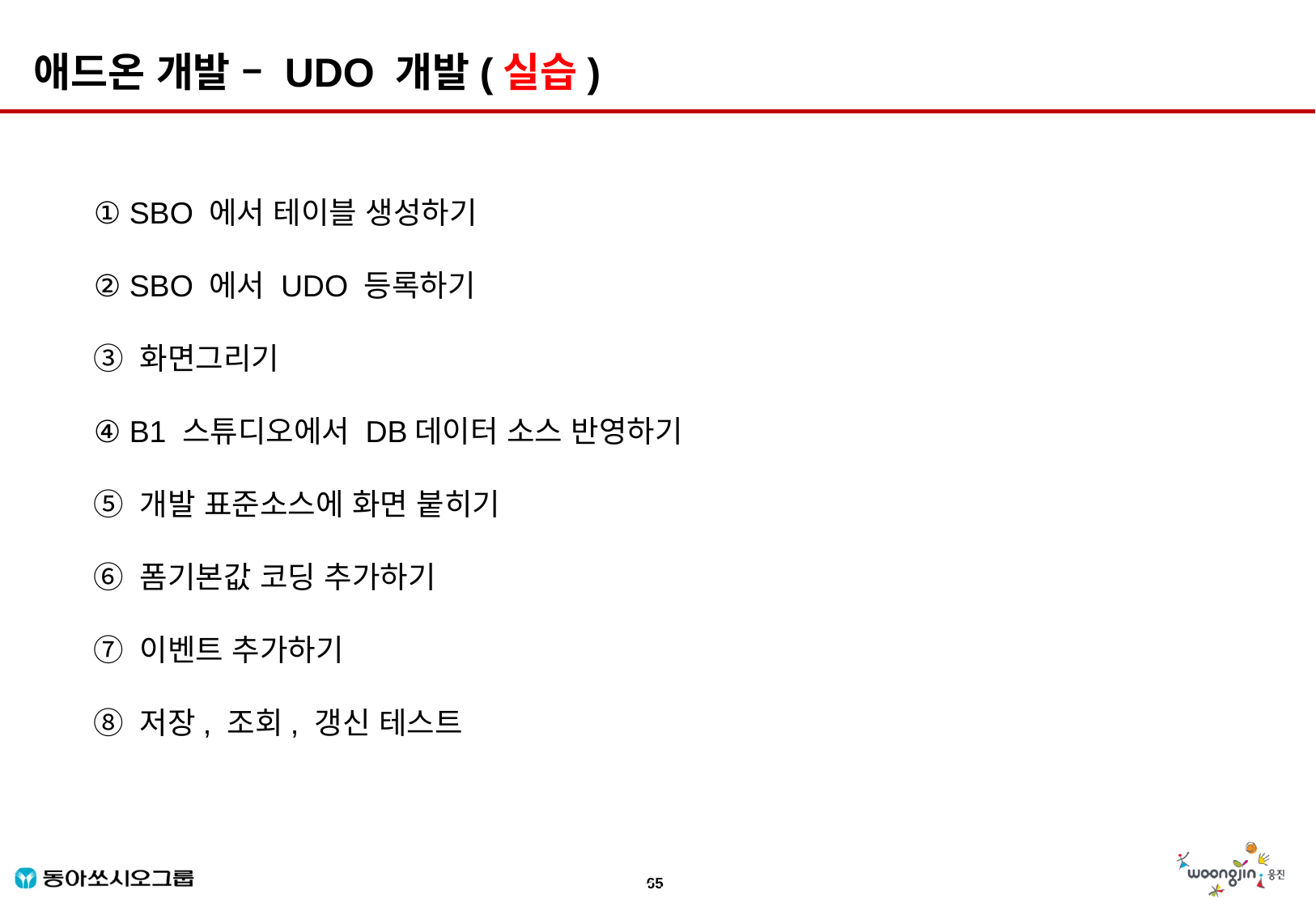

애드온 개발 – UDO 개발(실습)
① SBO 에서 테이블 생성하기

② SBO 에서 UDO 등록하기

③ 화면그리기

④ B1 스튜디오에서 DB데이터 소스 반영하기

⑤ 개발 표준소스에 화면 붙히기

⑥ 폼기본값 코딩 추가하기

⑦ 이벤트 추가하기

⑧ 저장, 조회, 갱신 테스트